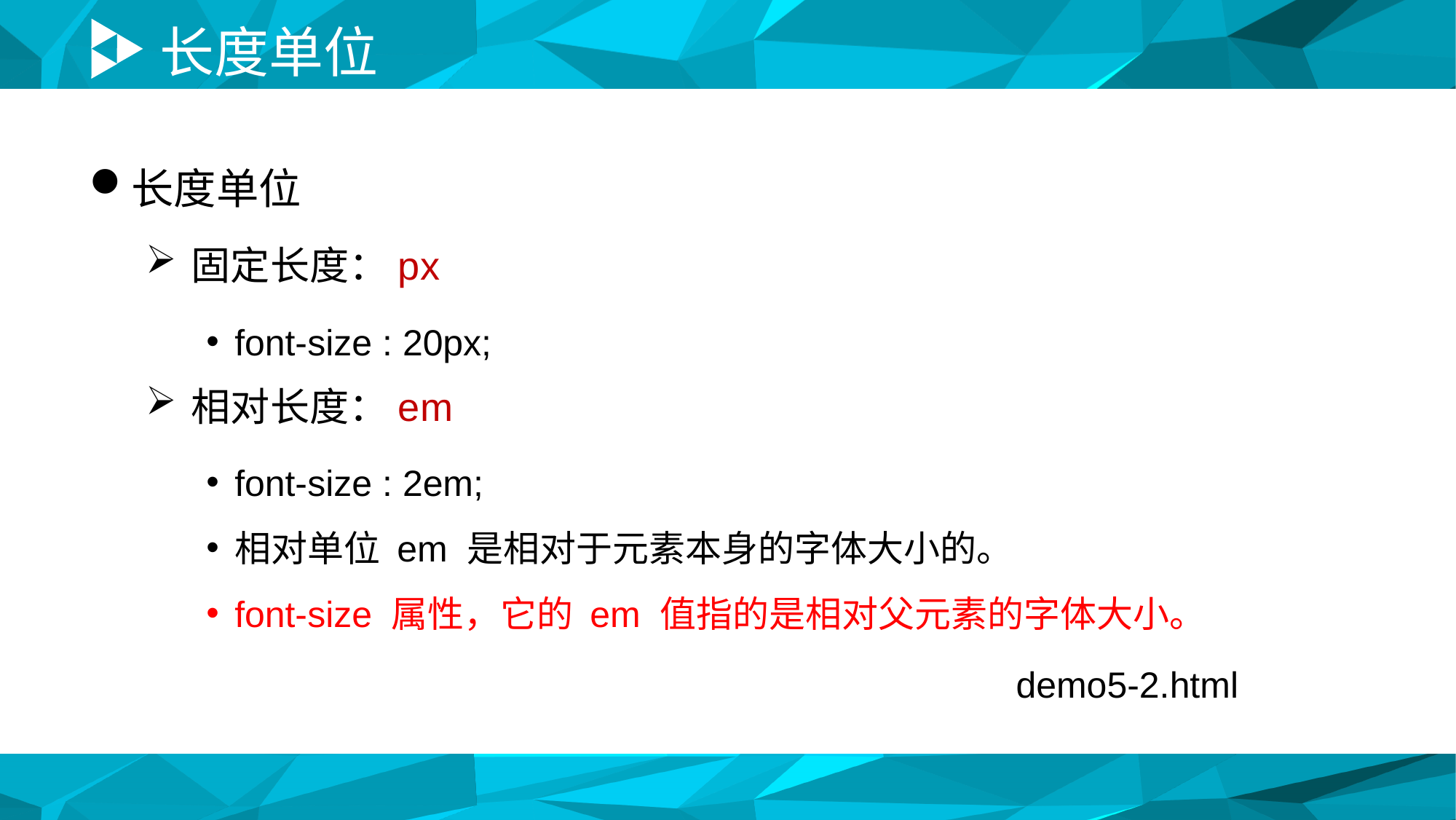

# 长度单位
长度单位
固定长度：px
font-size : 20px;
相对长度：em
font-size : 2em;
相对单位 em 是相对于元素本身的字体大小的。
font-size 属性，它的 em 值指的是相对父元素的字体大小。

demo5-2.html